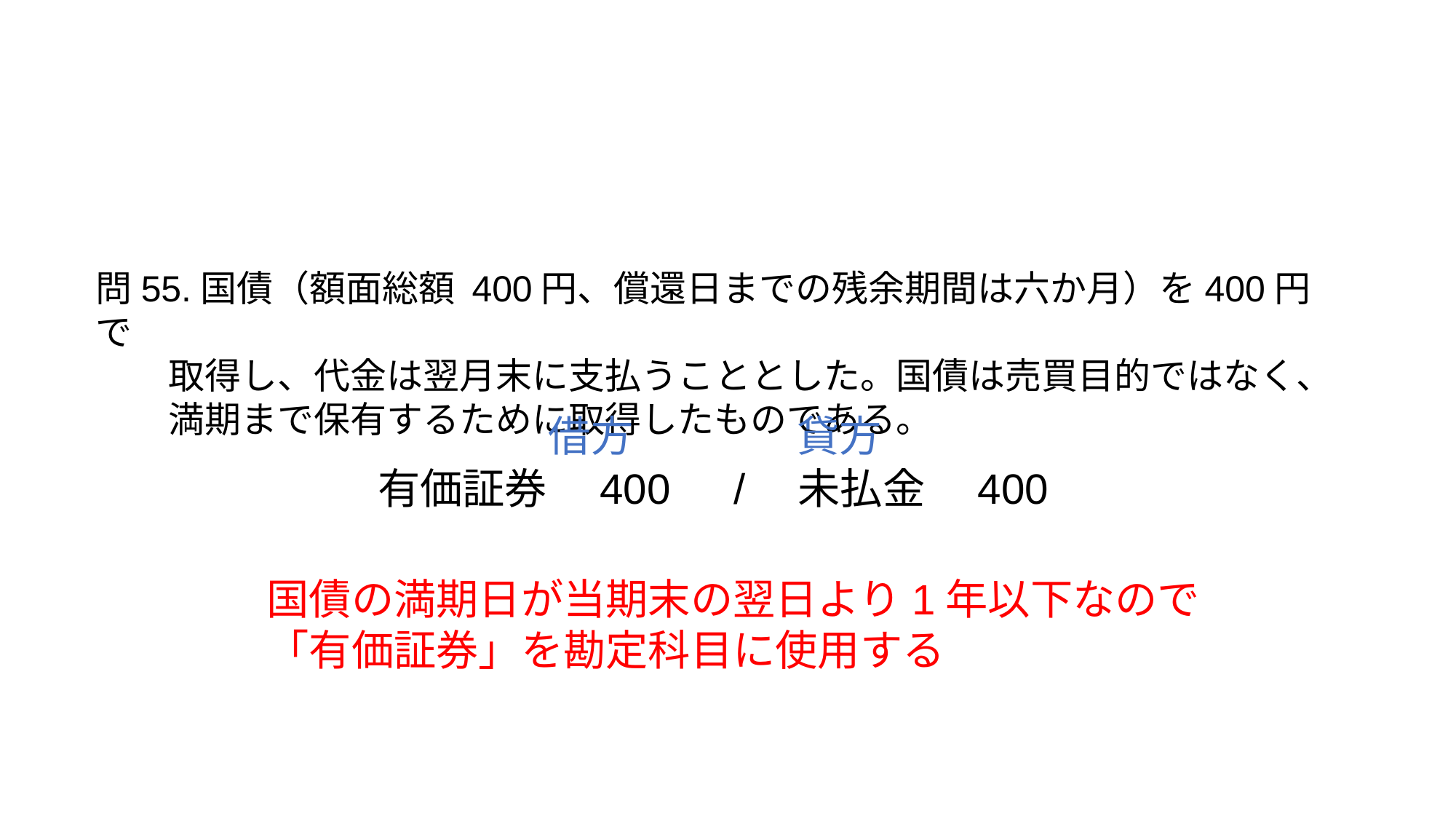

問55.国債（額面総額 400円、償還日までの残余期間は六か月）を400円で
　　取得し、代金は翌月末に支払うこととした。国債は売買目的ではなく、
　　満期まで保有するために取得したものである。
借方
貸方
有価証券　400　/　未払金　400
国債の満期日が当期末の翌日より1年以下なので
「有価証券」を勘定科目に使用する